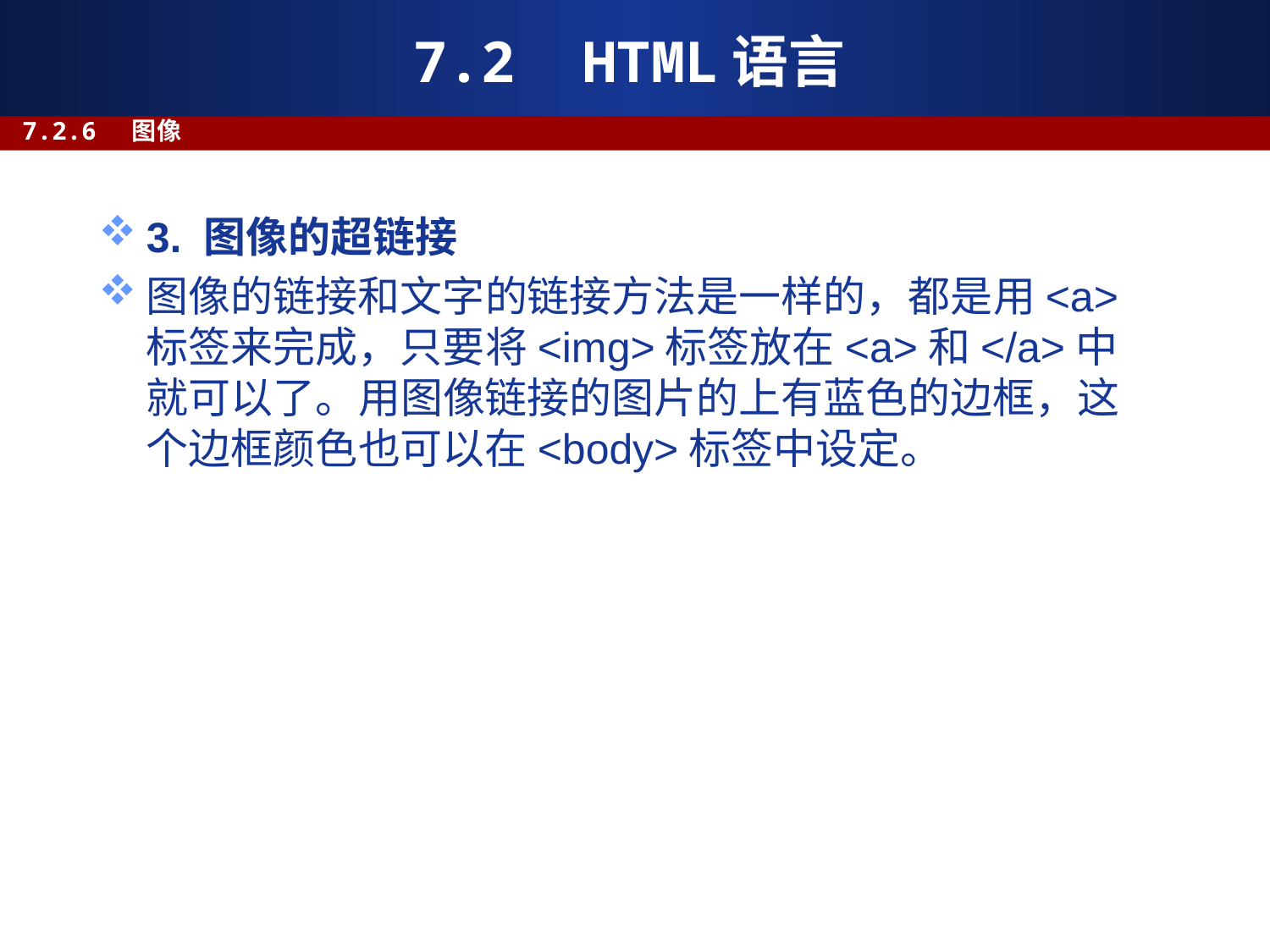

# 7.2  HTML语言
7.2.6  图像
3. 图像的超链接
图像的链接和文字的链接方法是一样的，都是用<a>标签来完成，只要将<img>标签放在<a>和</a>中就可以了。用图像链接的图片的上有蓝色的边框，这个边框颜色也可以在<body>标签中设定。